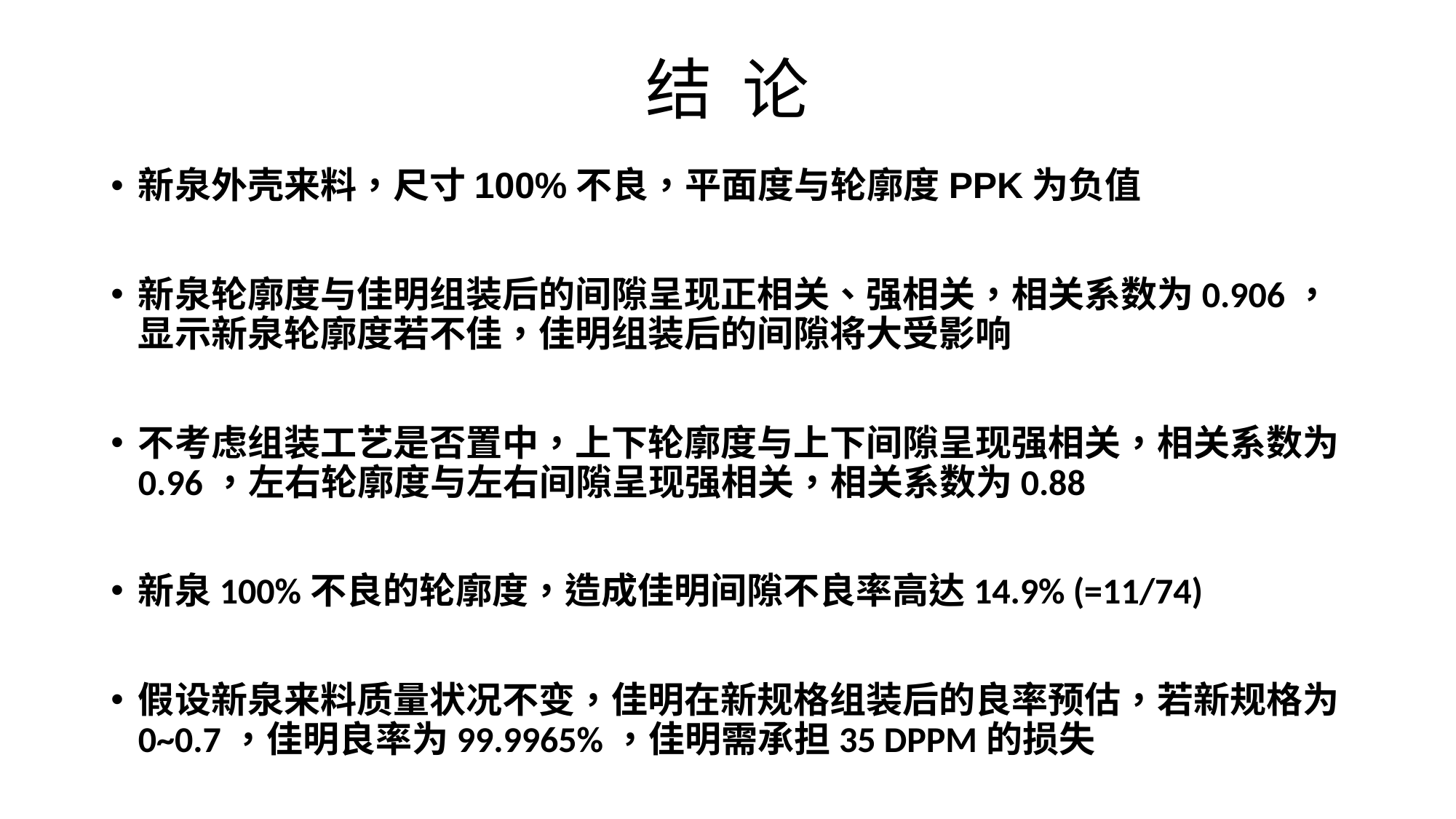

# 结  论
新泉外壳来料，尺寸100%不良，平面度与轮廓度PPK为负值

新泉轮廓度与佳明组装后的间隙呈现正相关、强相关，相关系数为0.906，显示新泉轮廓度若不佳，佳明组装后的间隙将大受影响

不考虑组装工艺是否置中，上下轮廓度与上下间隙呈现强相关，相关系数为0.96，左右轮廓度与左右间隙呈现强相关，相关系数为0.88

新泉100%不良的轮廓度，造成佳明间隙不良率高达14.9% (=11/74)

假设新泉来料质量状况不变，佳明在新规格组装后的良率预估，若新规格为0~0.7，佳明良率为99.9965%，佳明需承担35 DPPM的损失